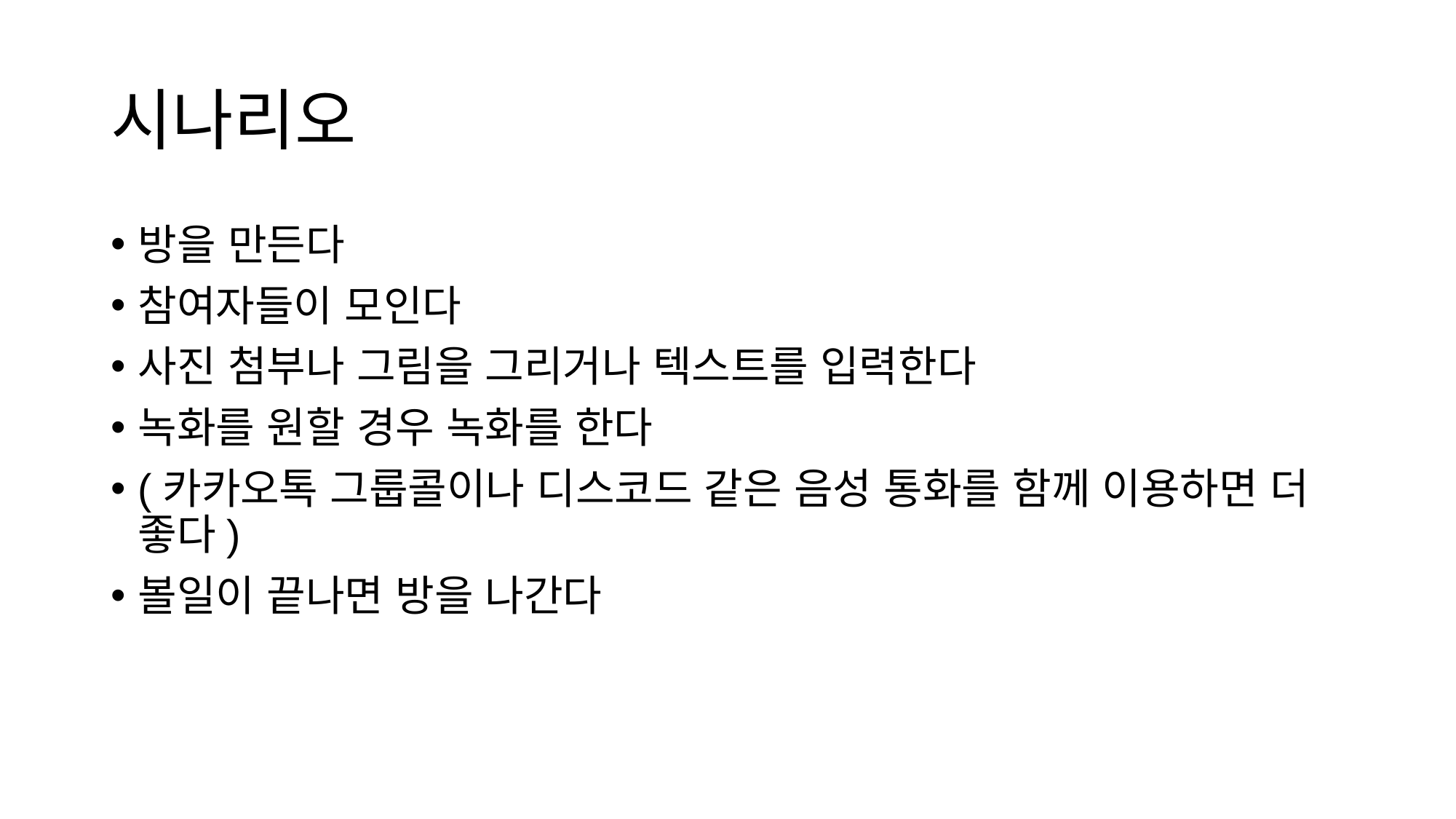

# 시나리오
방을 만든다
참여자들이 모인다
사진 첨부나 그림을 그리거나 텍스트를 입력한다
녹화를 원할 경우 녹화를 한다
(카카오톡 그룹콜이나 디스코드 같은 음성 통화를 함께 이용하면 더 좋다)
볼일이 끝나면 방을 나간다